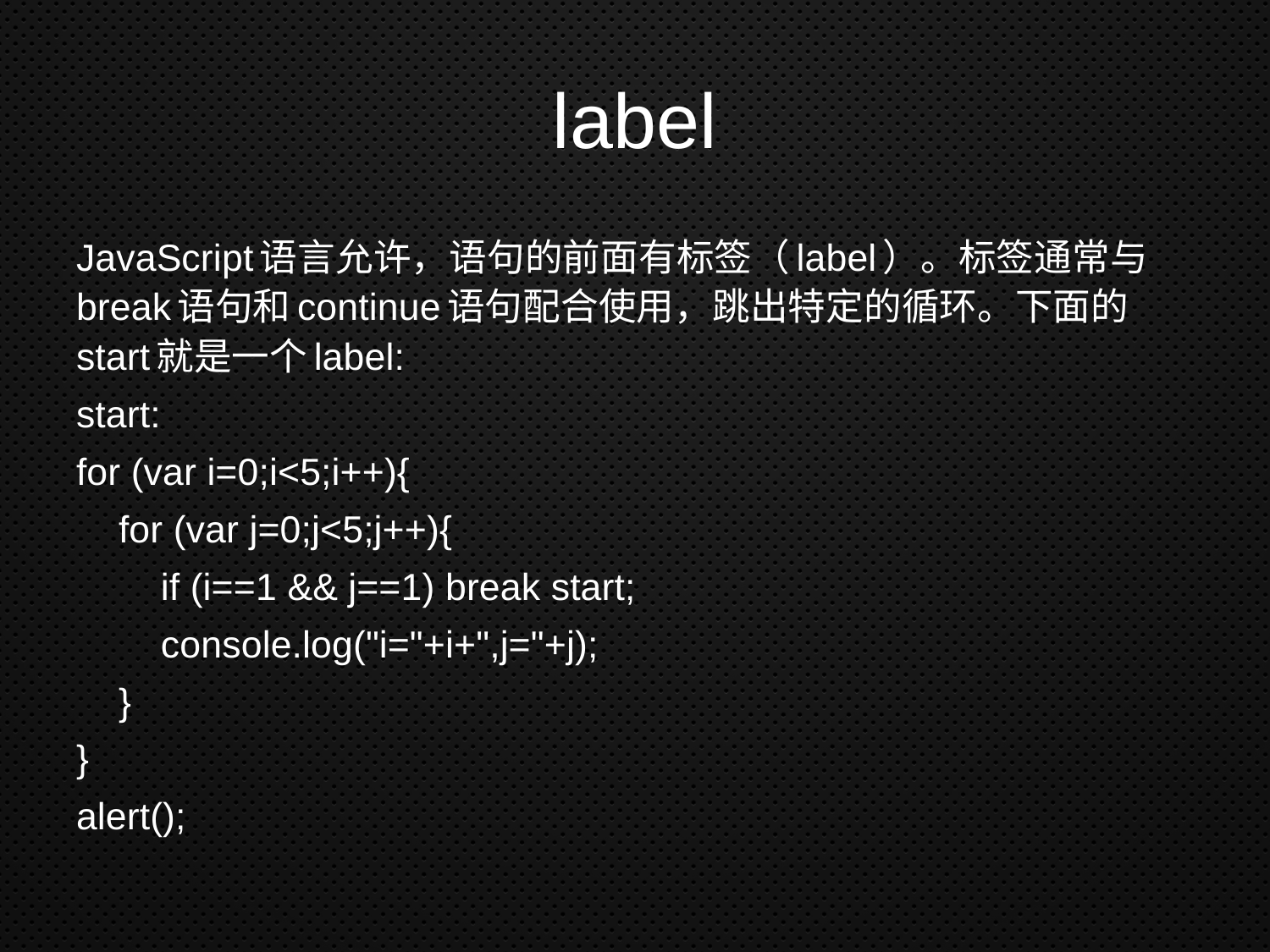

# label
JavaScript语言允许，语句的前面有标签（label）。标签通常与break语句和continue语句配合使用，跳出特定的循环。下面的start就是一个label:
start:
for (var i=0;i<5;i++){
    for (var j=0;j<5;j++){
        if (i==1 && j==1) break start;
        console.log("i="+i+",j="+j);
    }
}
alert();